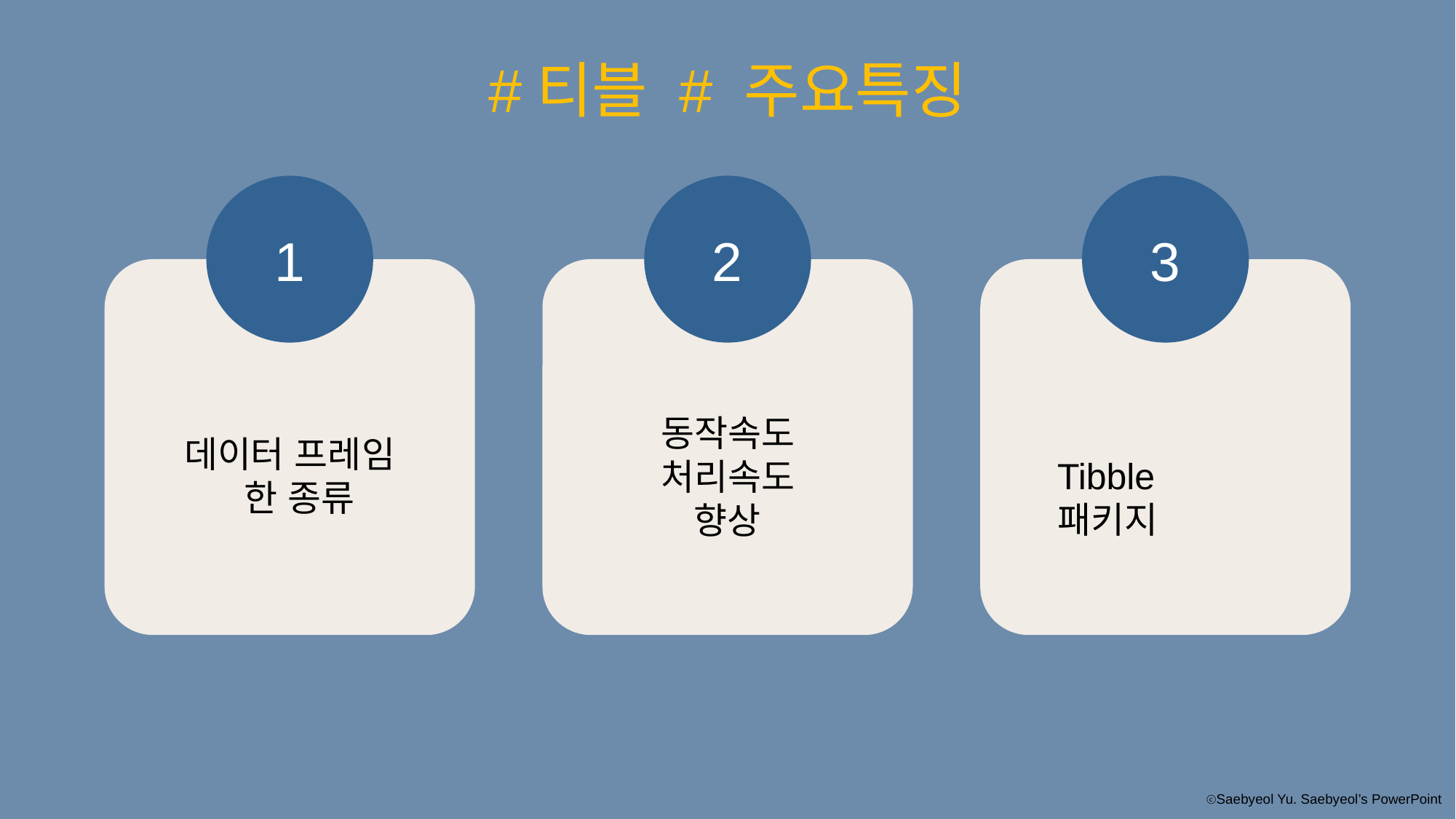

#티블 # 주요특징
1

2

3

동작속도
처리속도
향상
데이터 프레임
 한 종류
Tibble 패키지